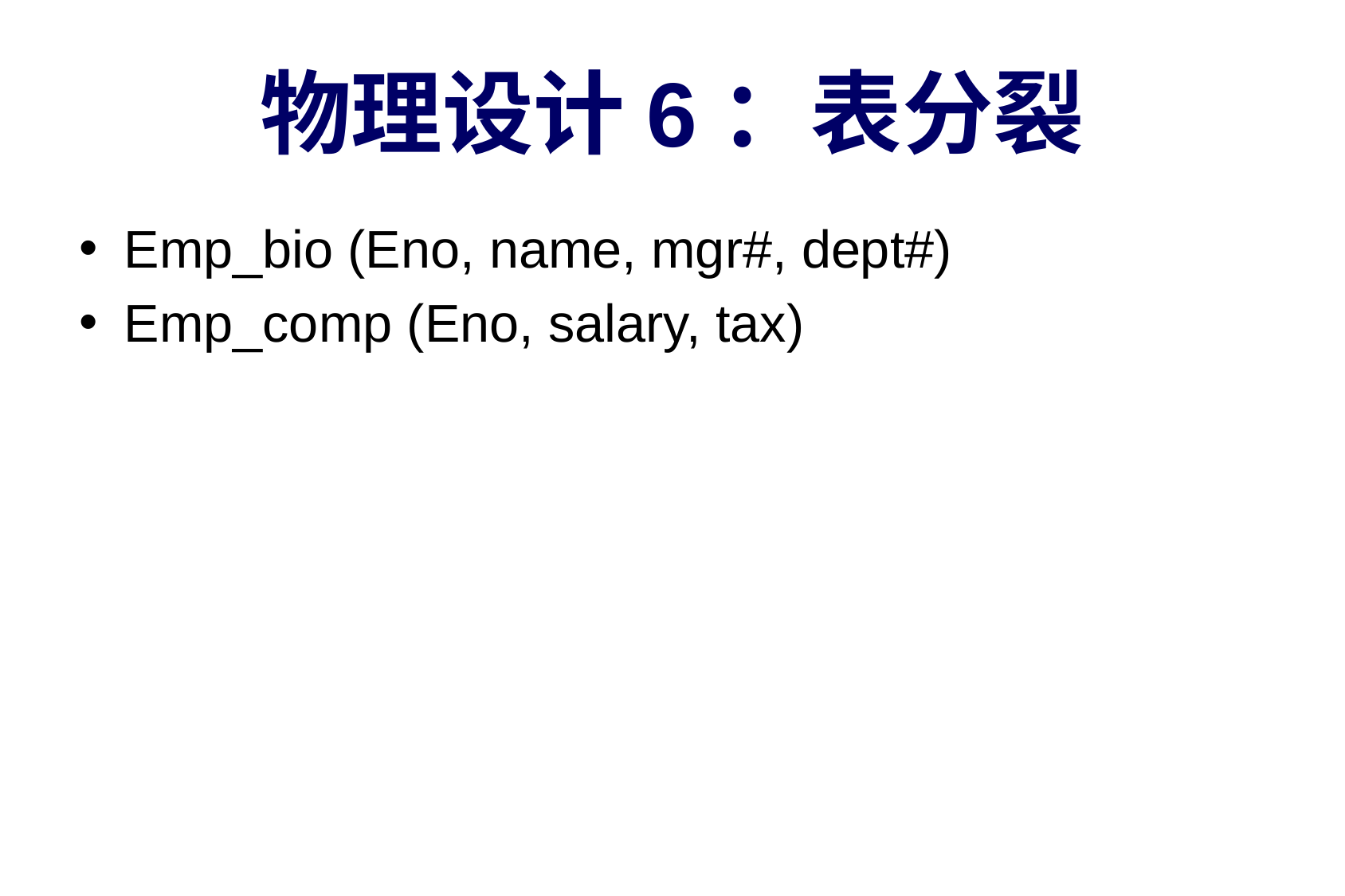

# 物理设计6：表分裂
Emp_bio (Eno, name, mgr#, dept#)
Emp_comp (Eno, salary, tax)